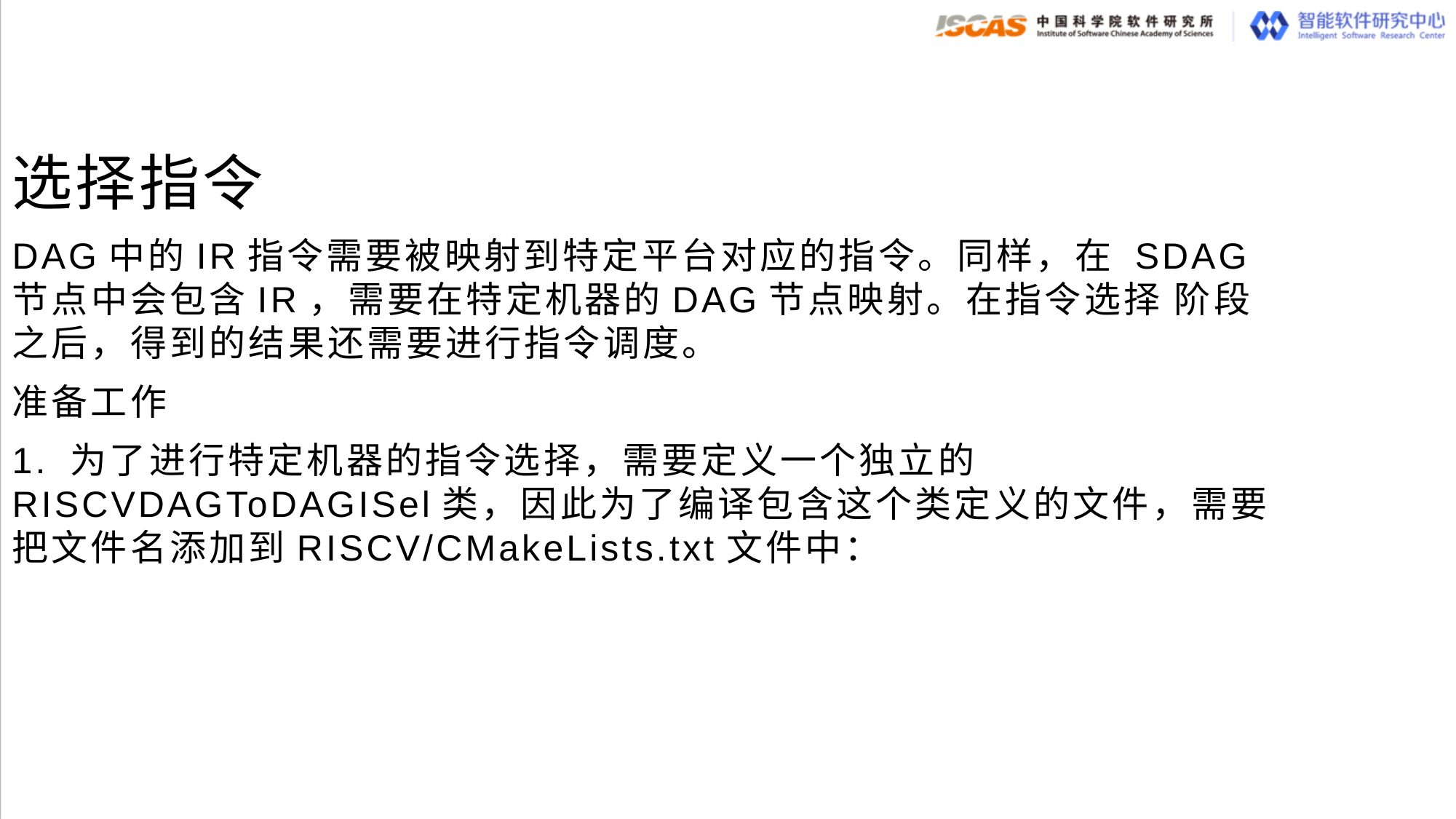

选择指令
DAG中的IR指令需要被映射到特定平台对应的指令。同样，在 SDAG节点中会包含IR，需要在特定机器的DAG节点映射。在指令选择 阶段之后，得到的结果还需要进行指令调度。
准备工作
1. 为了进行特定机器的指令选择，需要定义一个独立的 RISCVDAGToDAGISel类，因此为了编译包含这个类定义的文件，需要把文件名添加到RISCV/CMakeLists.txt文件中：